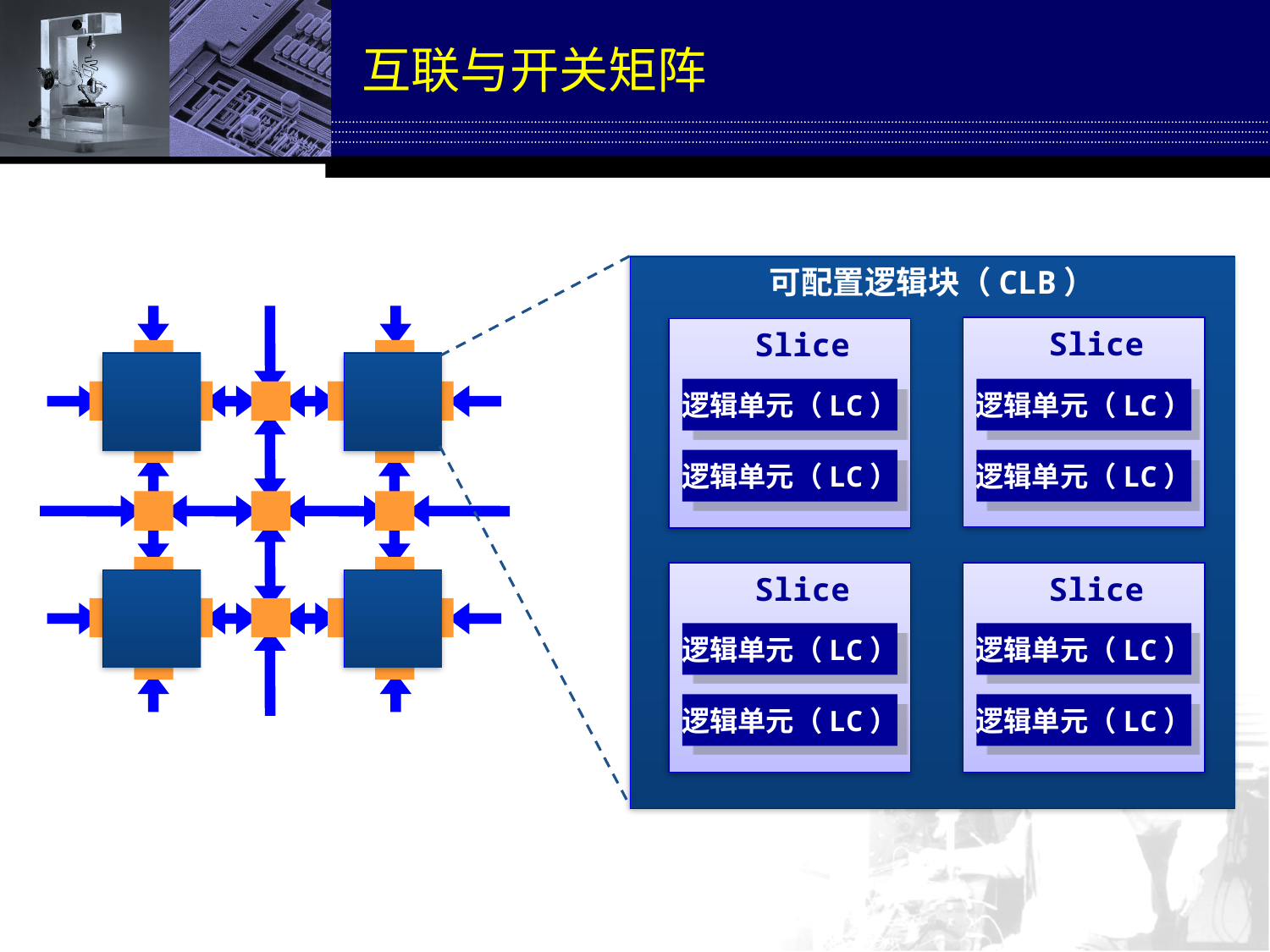

# 互联与开关矩阵

可配置逻辑块（CLB）
Slice
Slice
逻辑单元（LC）
逻辑单元（LC）
逻辑单元（LC）
逻辑单元（LC）
Slice
Slice
逻辑单元（LC）
逻辑单元（LC）
逻辑单元（LC）
逻辑单元（LC）